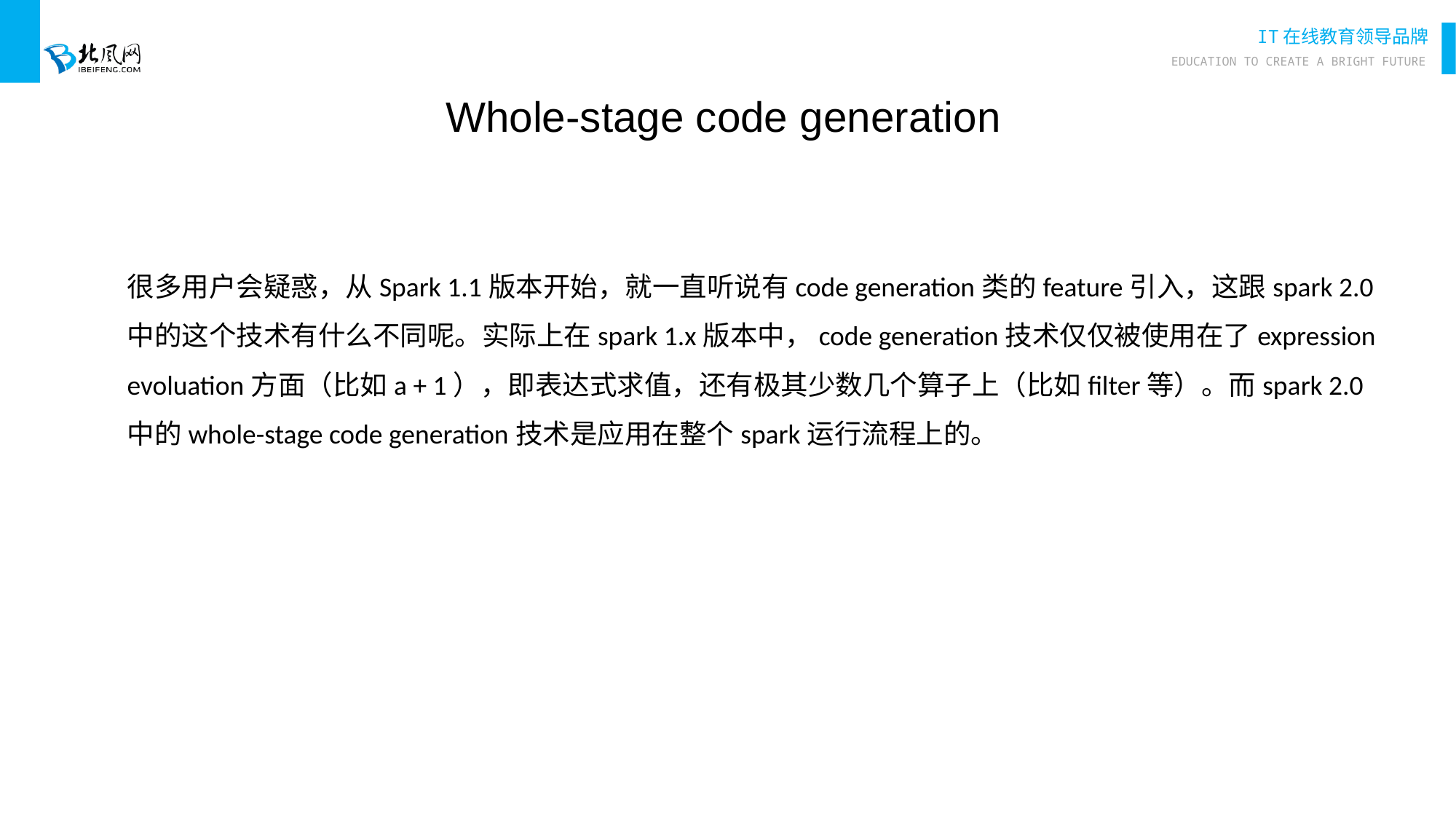

Whole-stage code generation
很多用户会疑惑，从Spark 1.1版本开始，就一直听说有code generation类的feature引入，这跟spark 2.0中的这个技术有什么不同呢。实际上在spark 1.x版本中，code generation技术仅仅被使用在了expression evoluation方面（比如a + 1），即表达式求值，还有极其少数几个算子上（比如filter等）。而spark 2.0中的whole-stage code generation技术是应用在整个spark运行流程上的。